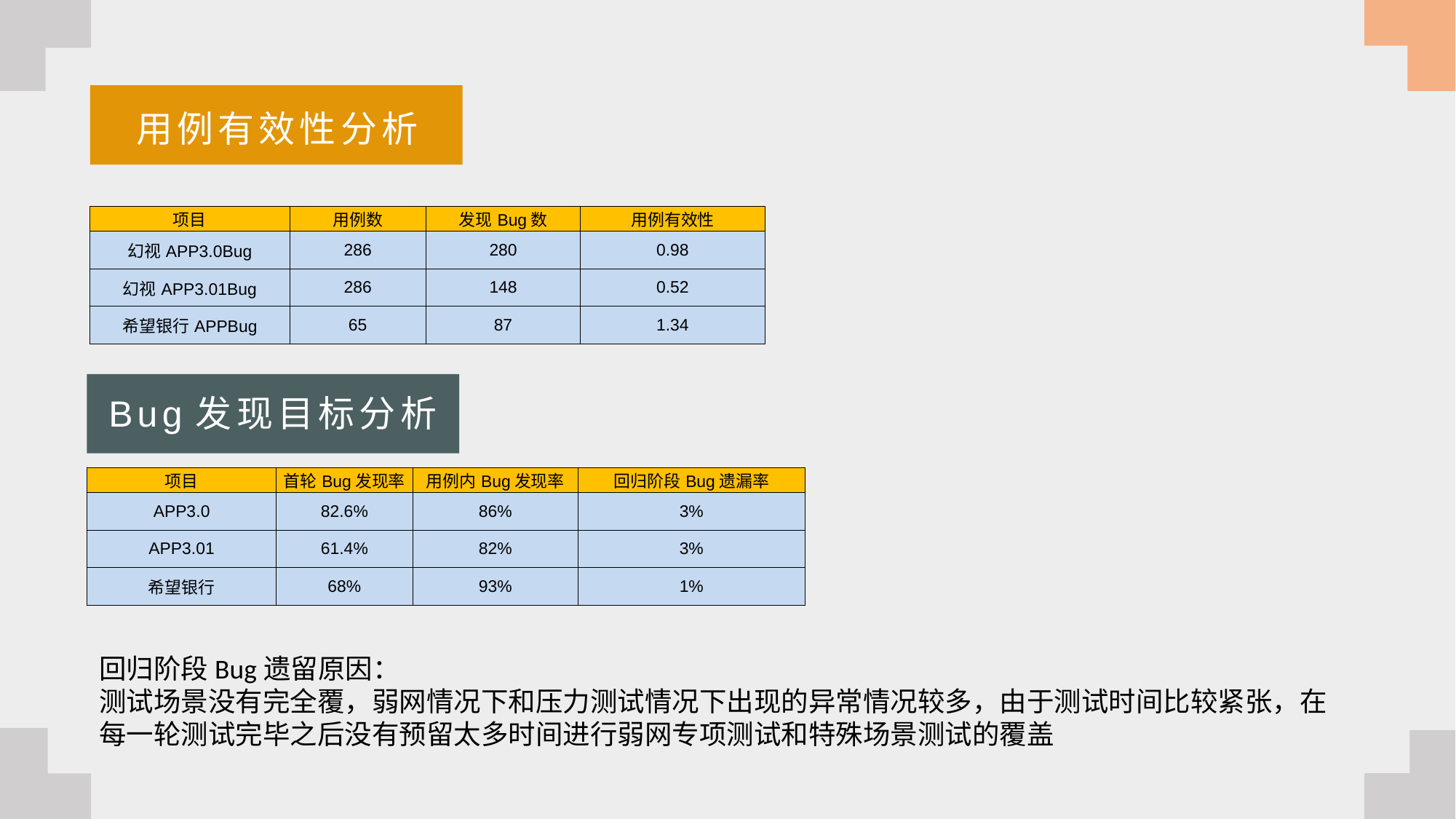

用例有效性分析
| 项目 | 用例数 | 发现Bug数 | 用例有效性 |
| --- | --- | --- | --- |
| 幻视APP3.0Bug | 286 | 280 | 0.98 |
| 幻视APP3.01Bug | 286 | 148 | 0.52 |
| 希望银行APPBug | 65 | 87 | 1.34 |

Bug发现目标分析
| 项目 | 首轮Bug发现率 | 用例内Bug发现率 | 回归阶段Bug遗漏率 |
| --- | --- | --- | --- |
| APP3.0 | 82.6% | 86% | 3% |
| APP3.01 | 61.4% | 82% | 3% |
| 希望银行 | 68% | 93% | 1% |
回归阶段Bug遗留原因：
测试场景没有完全覆，弱网情况下和压力测试情况下出现的异常情况较多，由于测试时间比较紧张，在每一轮测试完毕之后没有预留太多时间进行弱网专项测试和特殊场景测试的覆盖